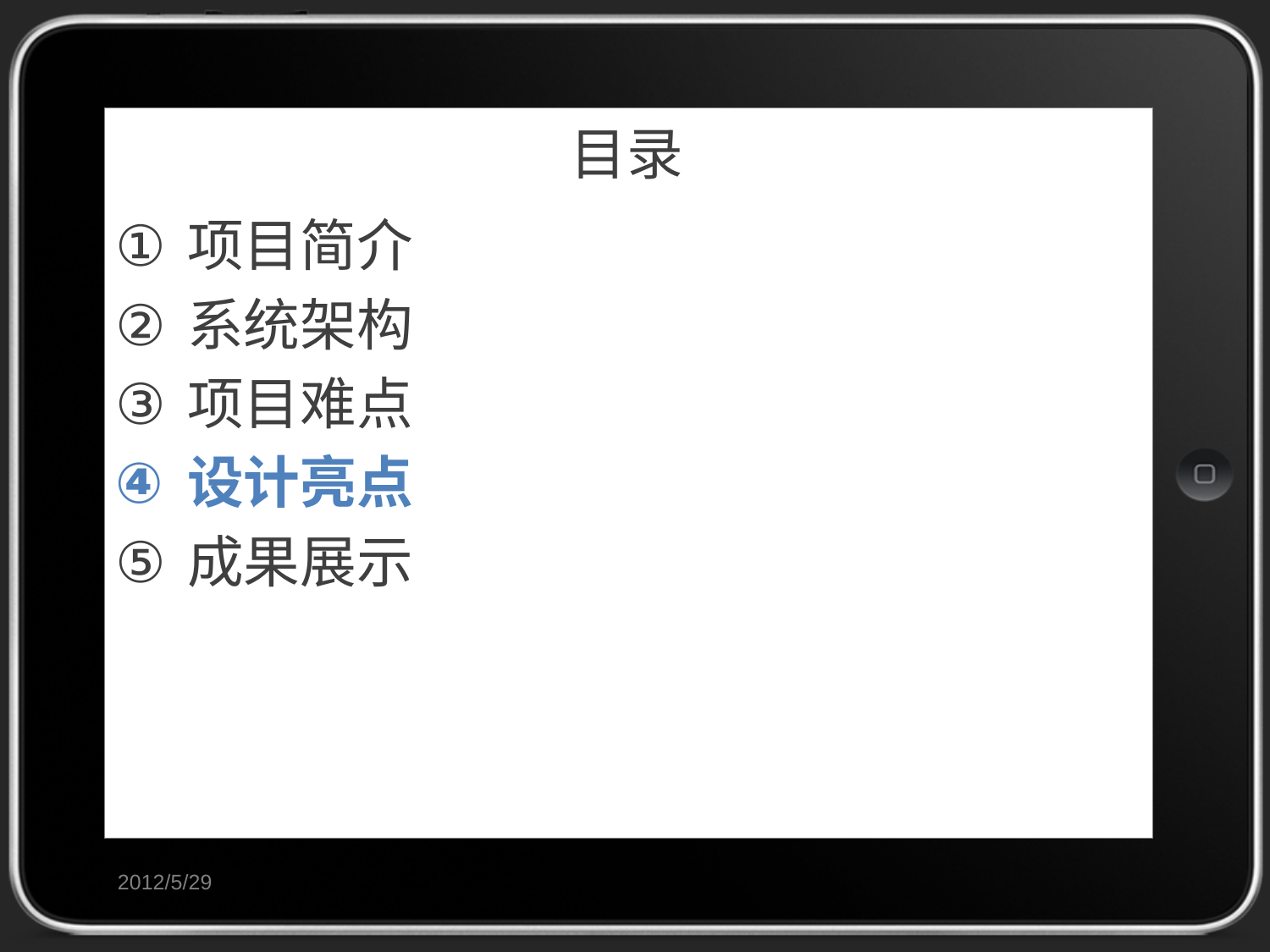

# 目录
项目简介
系统架构
项目难点
设计亮点
成果展示
2012/5/29